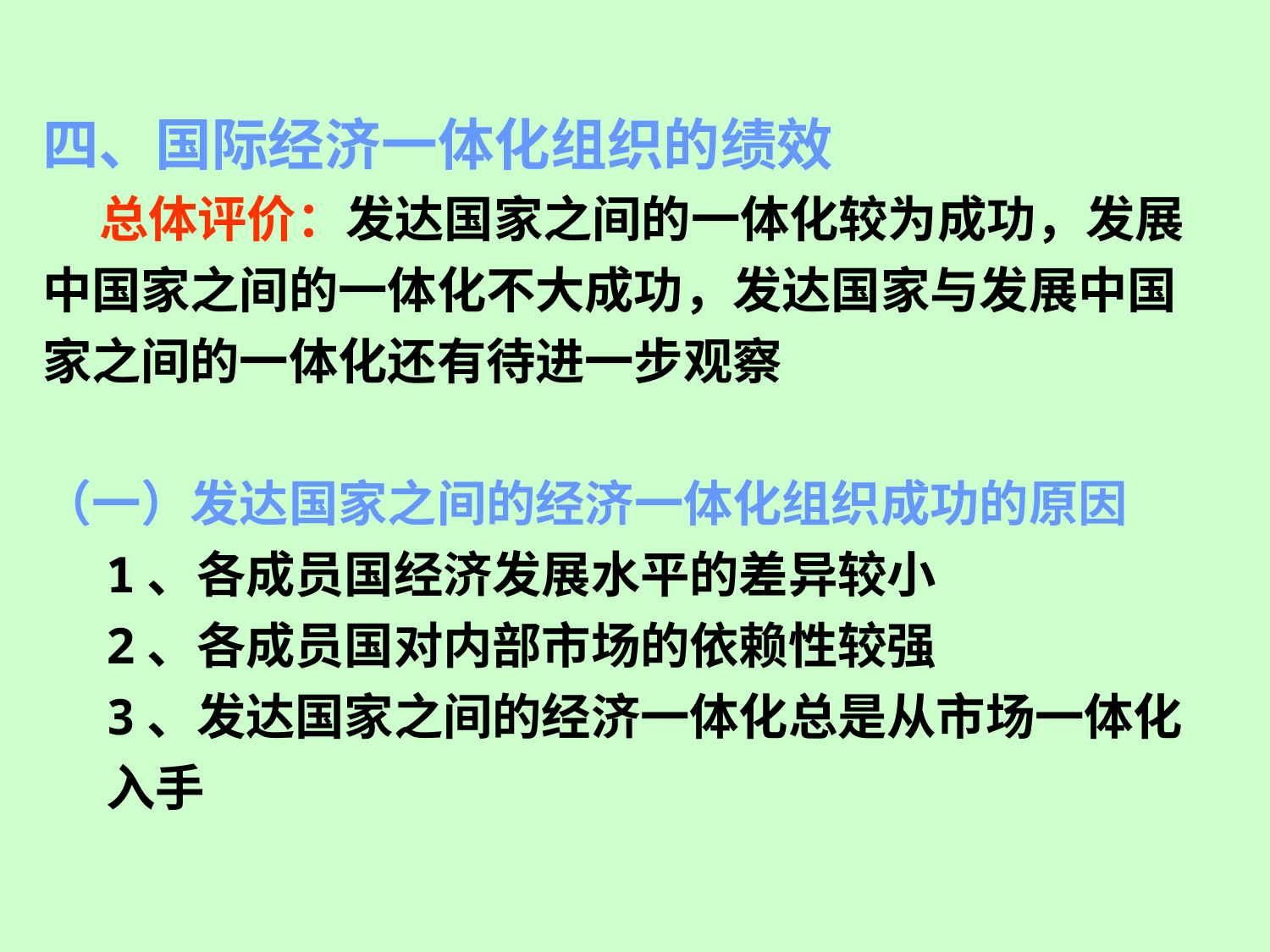

四、国际经济一体化组织的绩效
    总体评价：发达国家之间的一体化较为成功，发展中国家之间的一体化不大成功，发达国家与发展中国家之间的一体化还有待进一步观察

（一）发达国家之间的经济一体化组织成功的原因
1、各成员国经济发展水平的差异较小
2、各成员国对内部市场的依赖性较强
3、发达国家之间的经济一体化总是从市场一体化入手
22